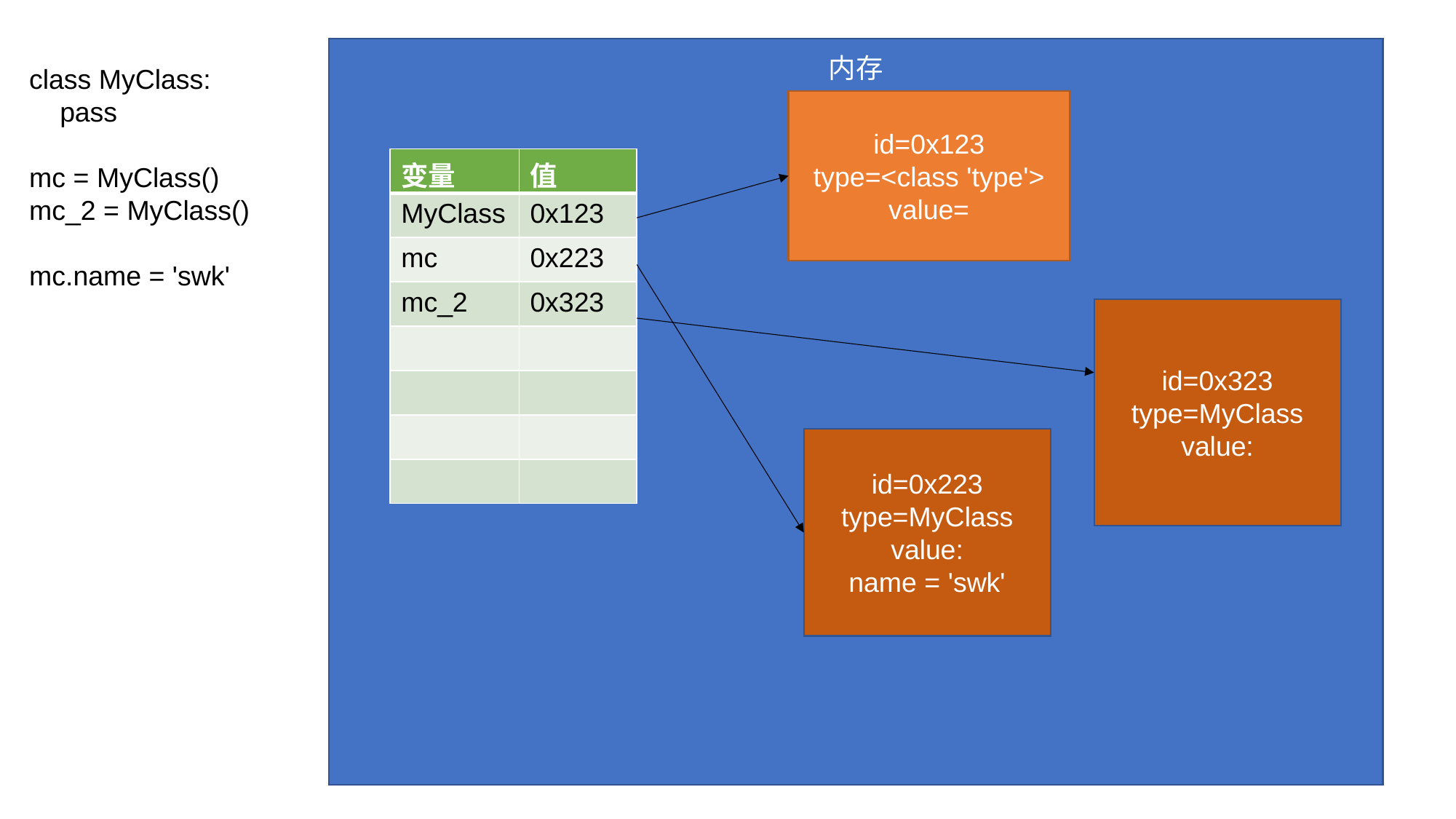

内存

class MyClass:
    pass

mc = MyClass()
mc_2 = MyClass()

mc.name = 'swk'
id=0x123
type=<class 'type'>
value=
| 变量 | 值 |
| --- | --- |
| MyClass | 0x123 |
| mc | 0x223 |
| mc\_2 | 0x323 |
|  |  |
|  |  |
|  |  |
|  |  |
id=0x323
type=MyClass
value:
id=0x223
type=MyClass
value:
name = 'swk'